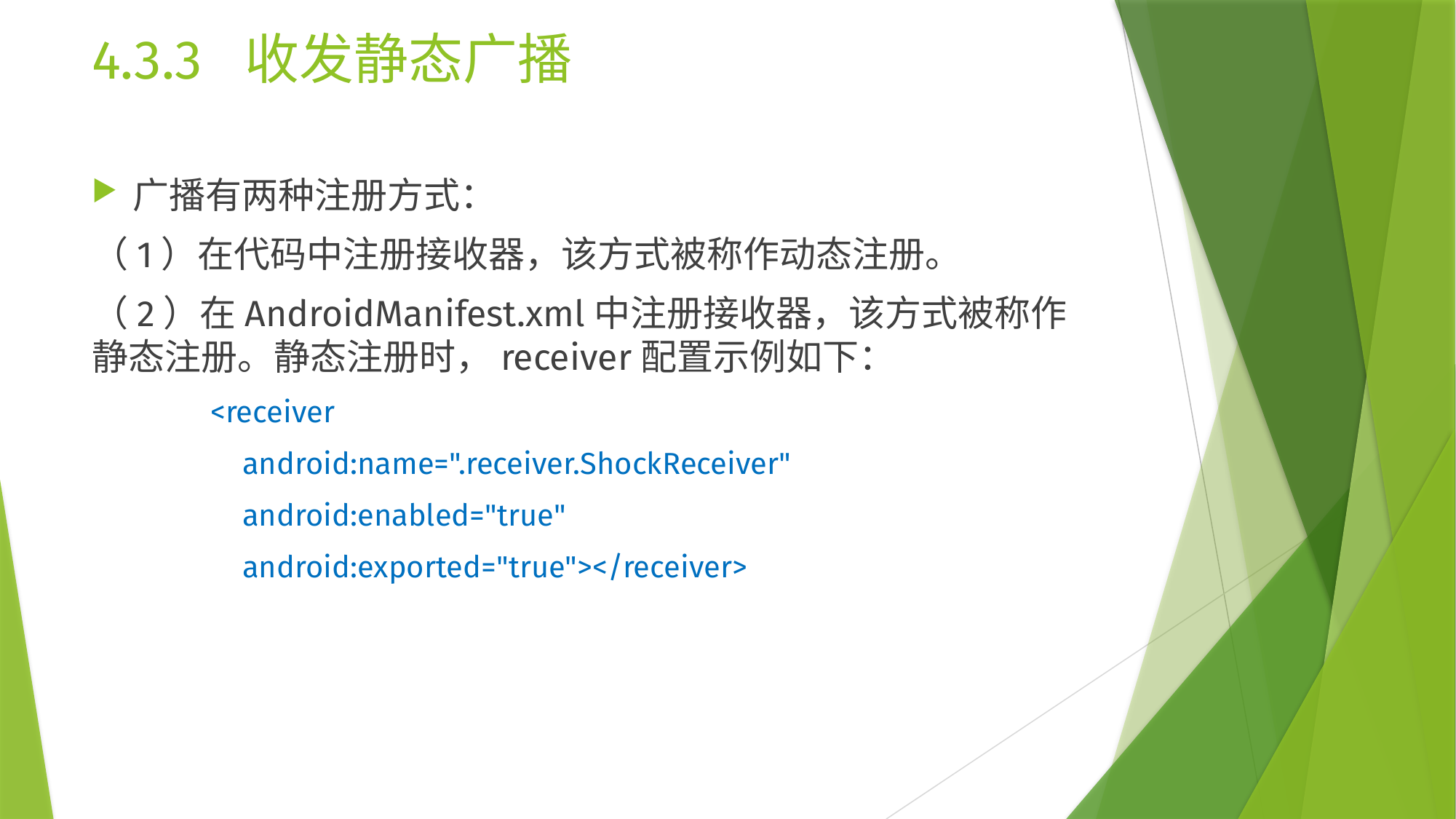

# 4.3.3  收发静态广播
广播有两种注册方式：
（1）在代码中注册接收器，该方式被称作动态注册。
（2）在AndroidManifest.xml中注册接收器，该方式被称作静态注册。静态注册时，receiver配置示例如下：
        <receiver
            android:name=".receiver.ShockReceiver"
            android:enabled="true"
            android:exported="true"></receiver>